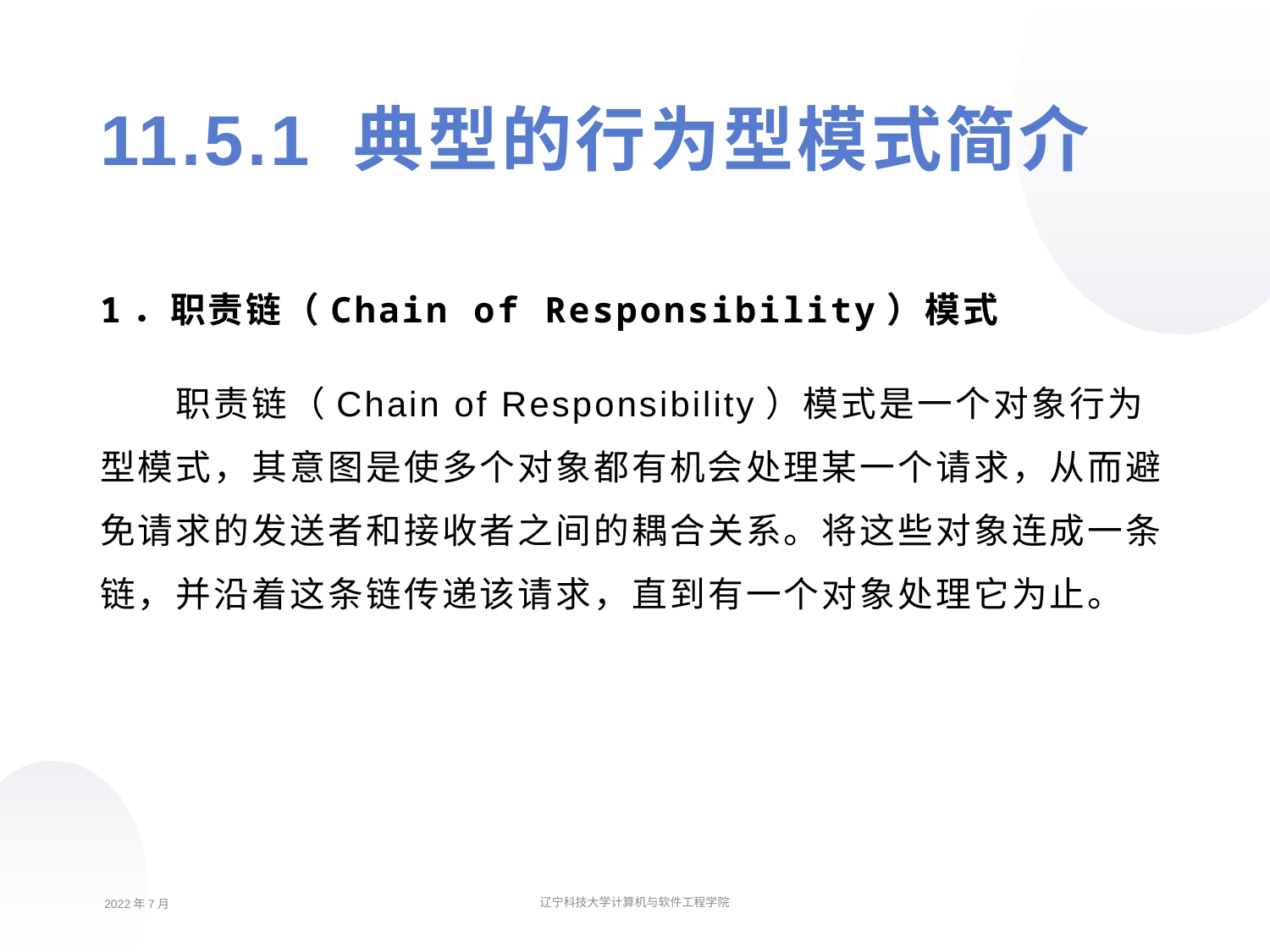

11.5.1 典型的行为型模式简介
1．职责链（Chain of Responsibility）模式
职责链（Chain of Responsibility）模式是一个对象行为型模式，其意图是使多个对象都有机会处理某一个请求，从而避免请求的发送者和接收者之间的耦合关系。将这些对象连成一条链，并沿着这条链传递该请求，直到有一个对象处理它为止。

2022年7月
辽宁科技大学计算机与软件工程学院
109